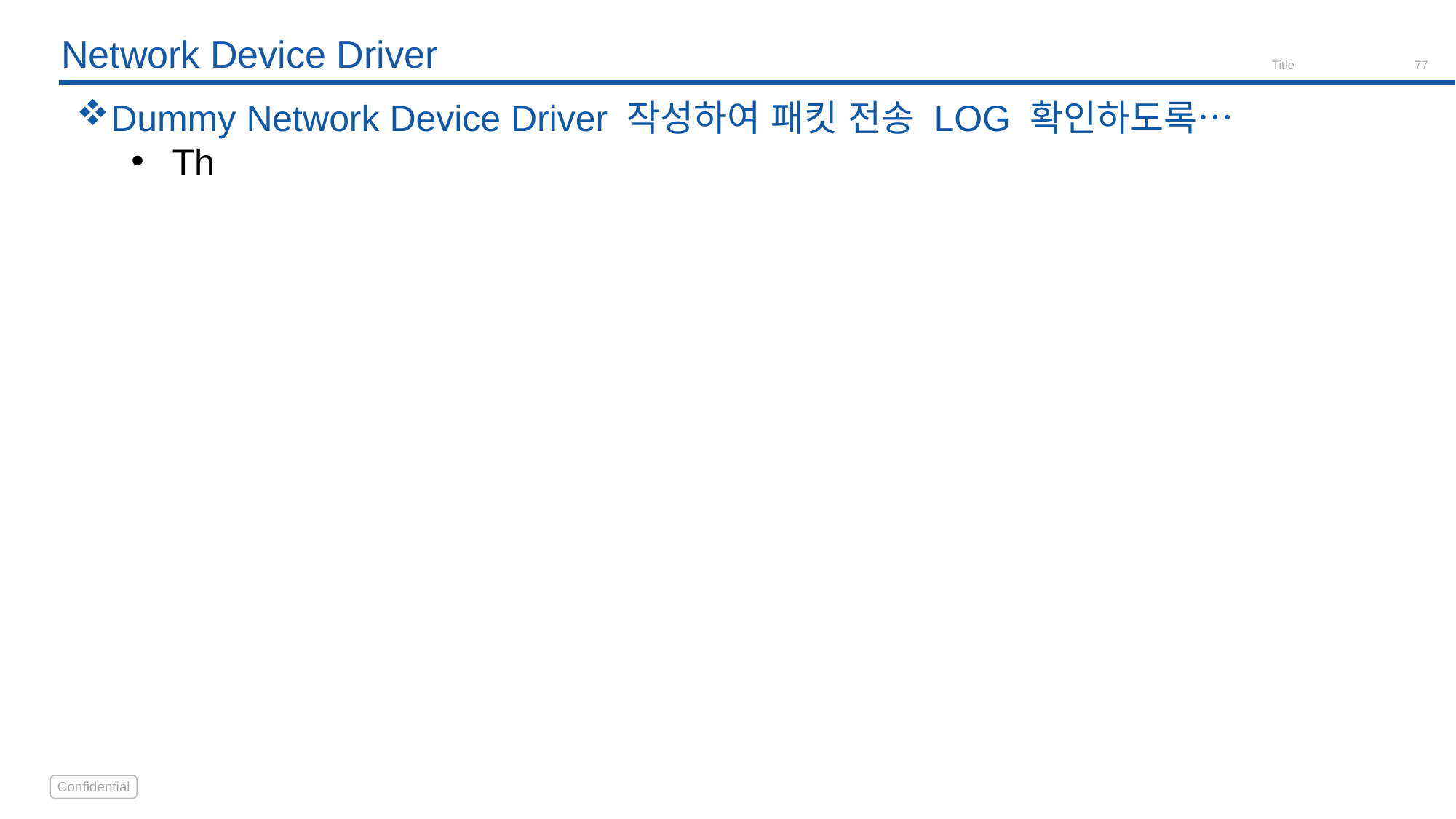

# Network Device Driver
Dummy Network Device Driver 작성하여 패킷 전송 LOG 확인하도록…
Th